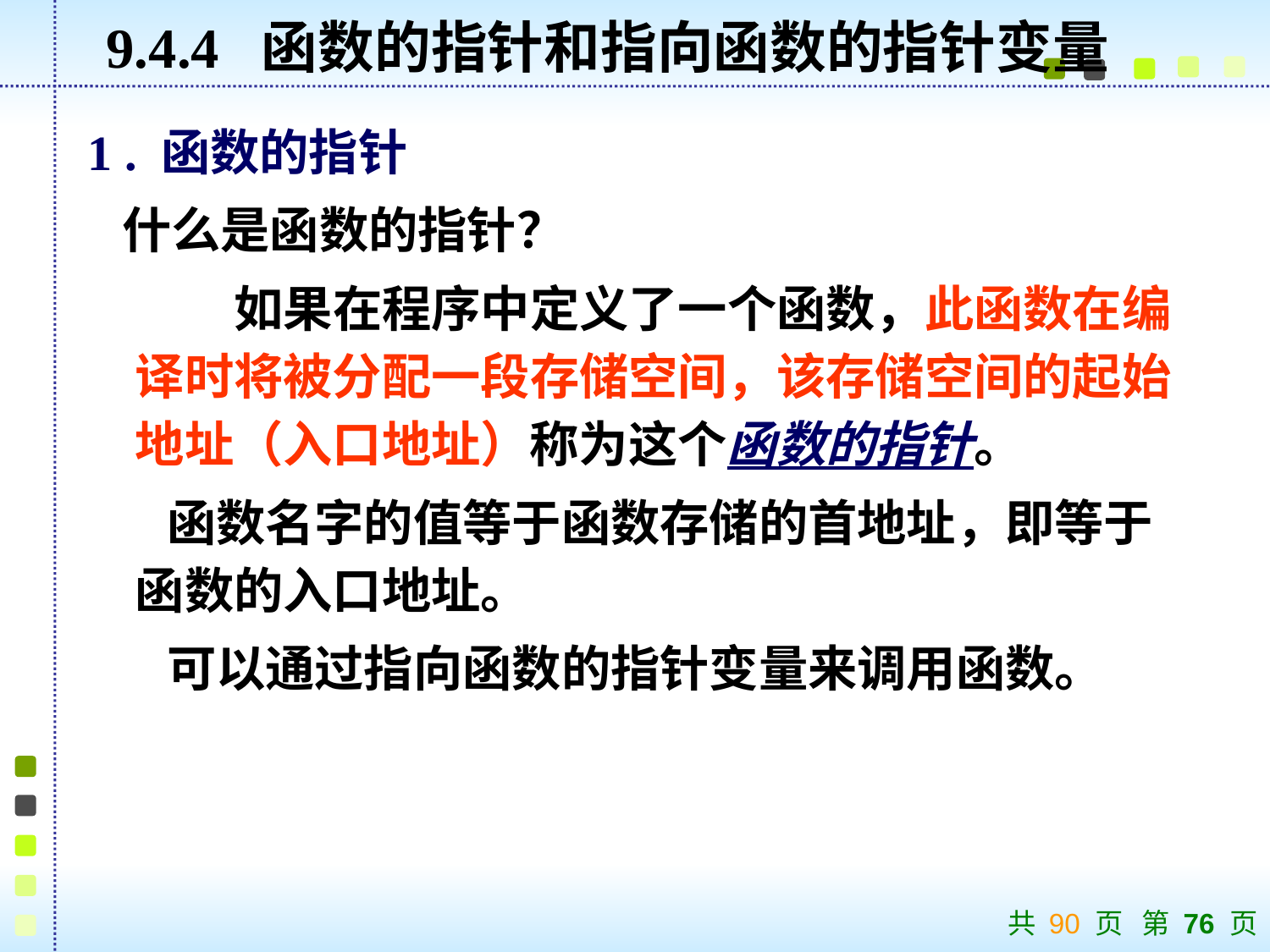

9.4.4  函数的指针和指向函数的指针变量
1 . 函数的指针
  什么是函数的指针？
            如果在程序中定义了一个函数，此函数在编译时将被分配一段存储空间，该存储空间的起始地址（入口地址）称为这个函数的指针。
      函数名字的值等于函数存储的首地址，即等于函数的入口地址。
      可以通过指向函数的指针变量来调用函数。

共 90 页   第 76 页